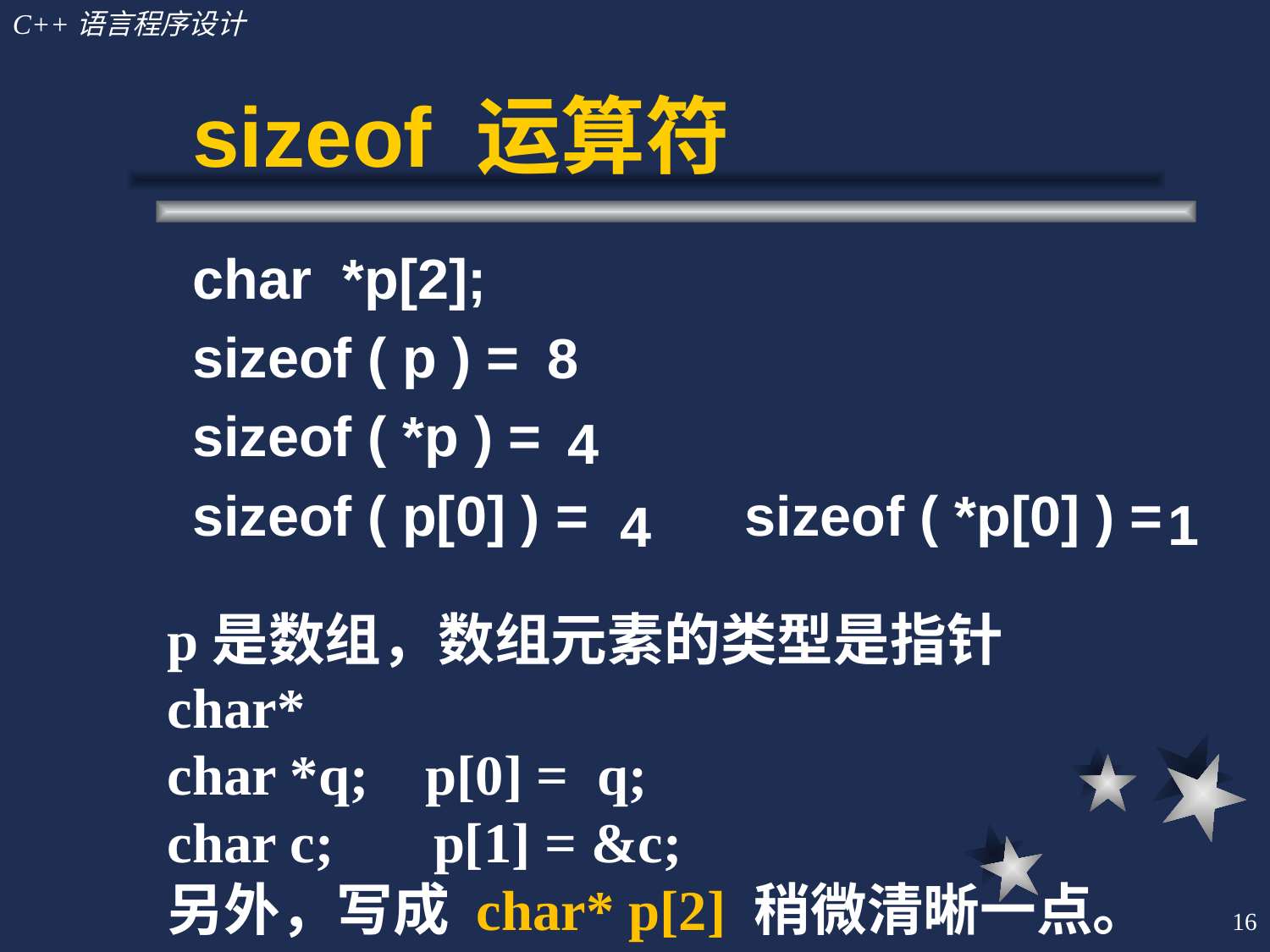

# sizeof 运算符
char  *p[2];
sizeof ( p ) =
sizeof ( *p ) =
sizeof ( p[0] ) =          sizeof ( *p[0] ) =
8
4
1
4
p是数组，数组元素的类型是指针 char*
char *q;    p[0] =  q;
char c;       p[1] = &c;
另外，写成 char* p[2] 稍微清晰一点。
16